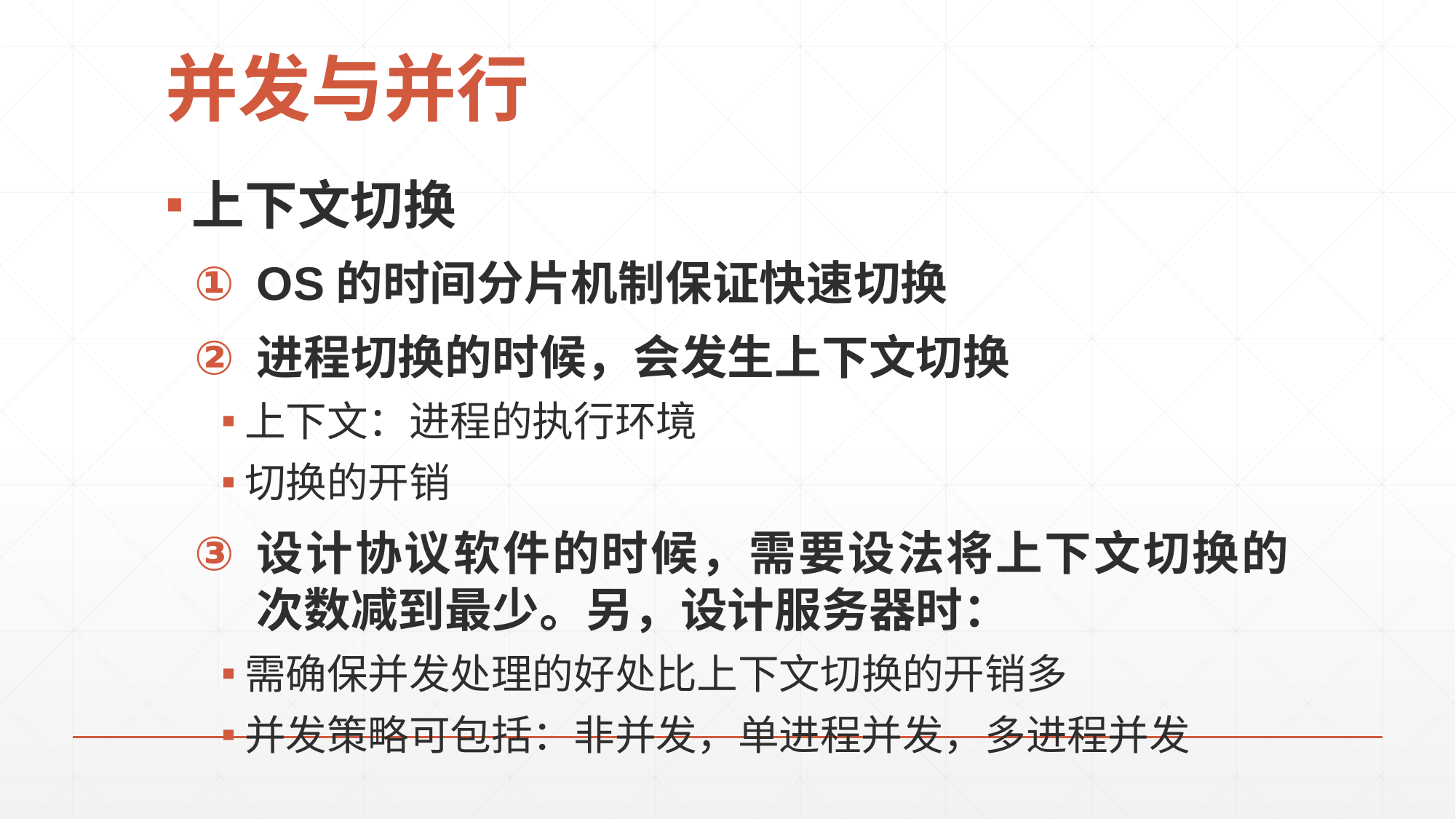

# 并发与并行
上下文切换
OS的时间分片机制保证快速切换
进程切换的时候，会发生上下文切换
上下文：进程的执行环境
切换的开销
设计协议软件的时候，需要设法将上下文切换的次数减到最少。另，设计服务器时：
需确保并发处理的好处比上下文切换的开销多
并发策略可包括：非并发，单进程并发，多进程并发